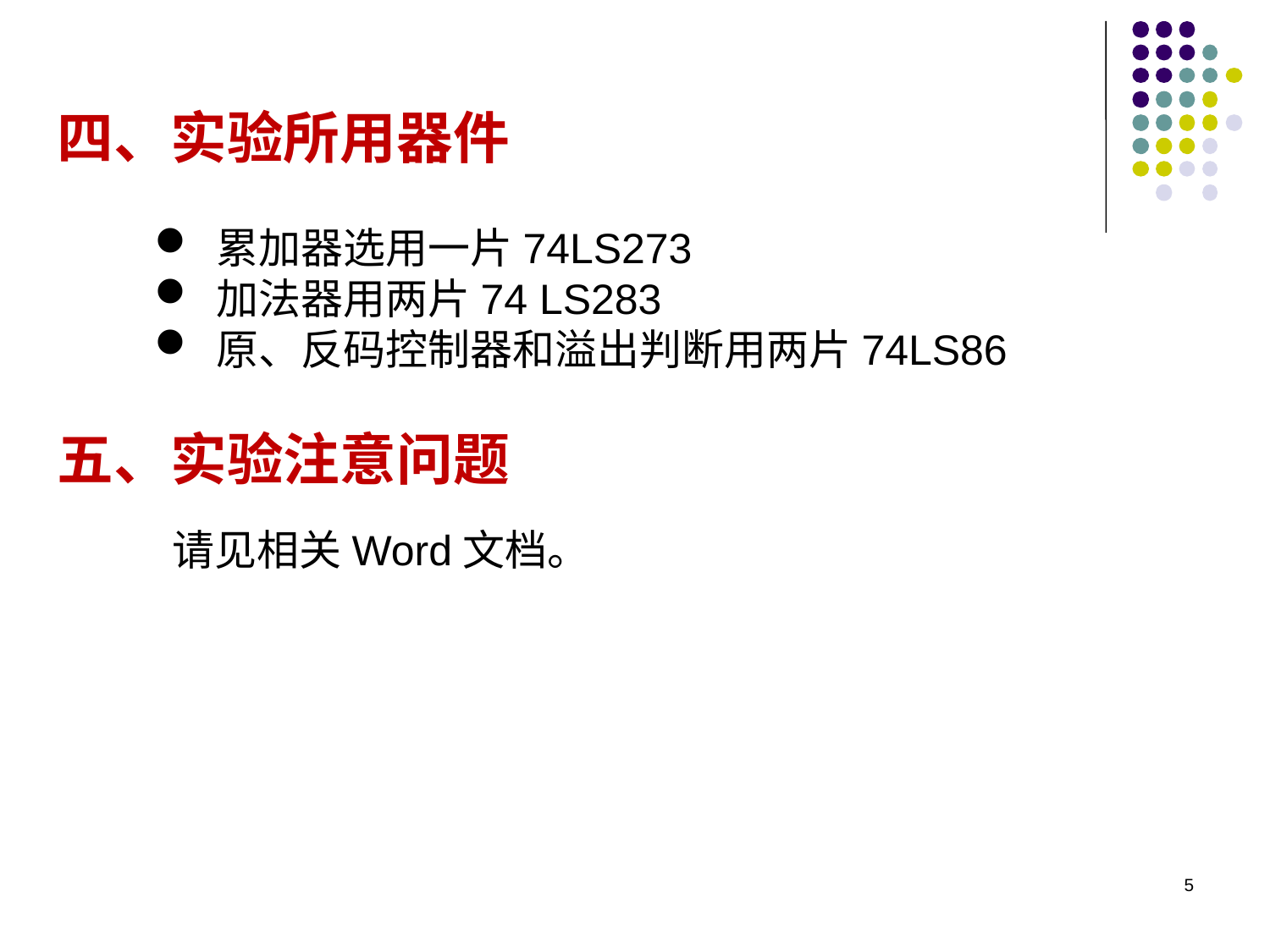

四、实验所用器件

 累加器选用一片74LS273
 加法器用两片74 LS283
 原、反码控制器和溢出判断用两片74LS86

五、实验注意问题
           请见相关Word文档。
5